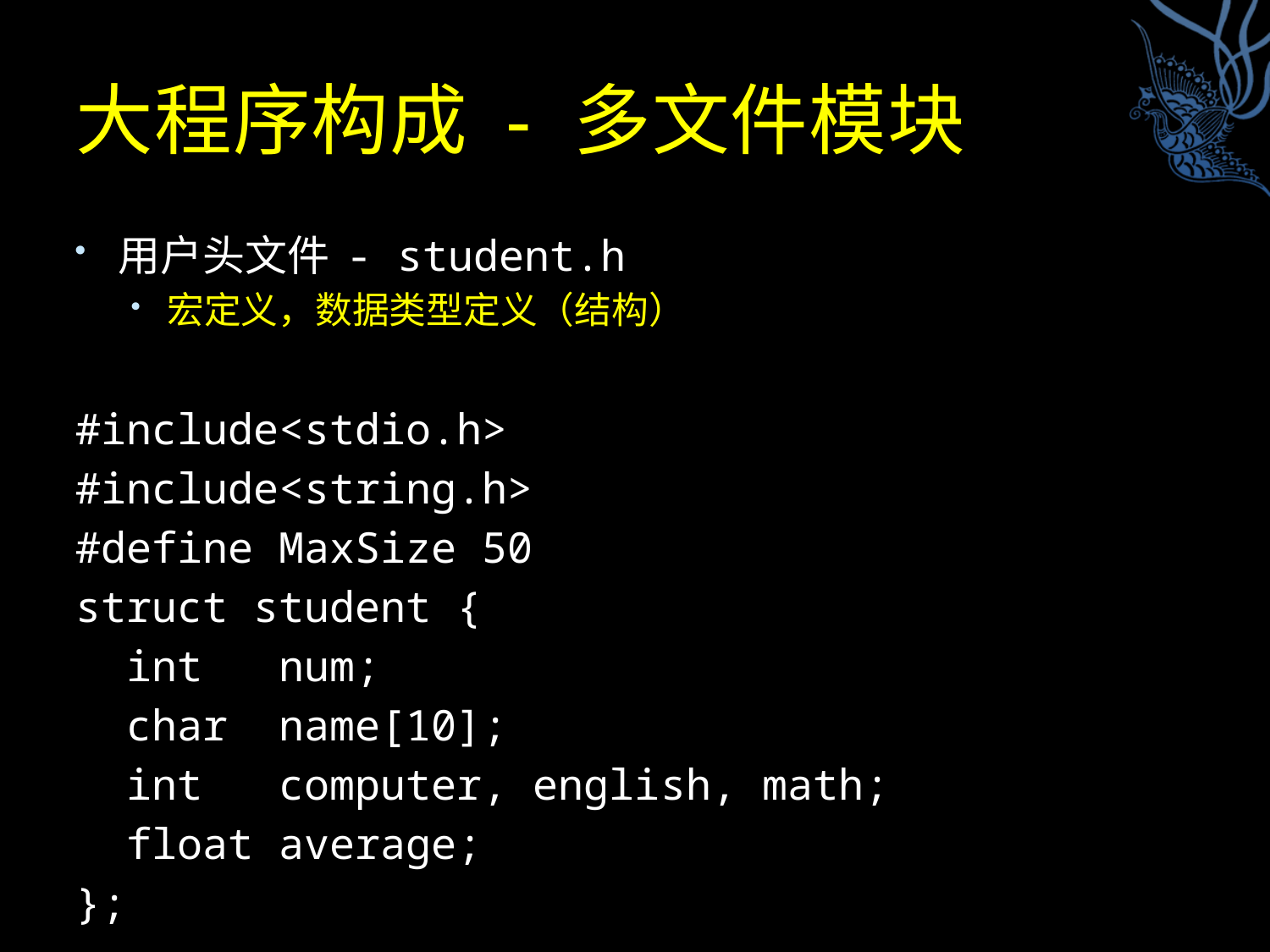

# 大程序构成 - 多文件模块
用户头文件 - student.h
宏定义，数据类型定义（结构）

#include<stdio.h>
#include<string.h>
#define MaxSize 50
struct student {
  int   num;
  char  name[10];
  int   computer, english, math;
  float average;
};